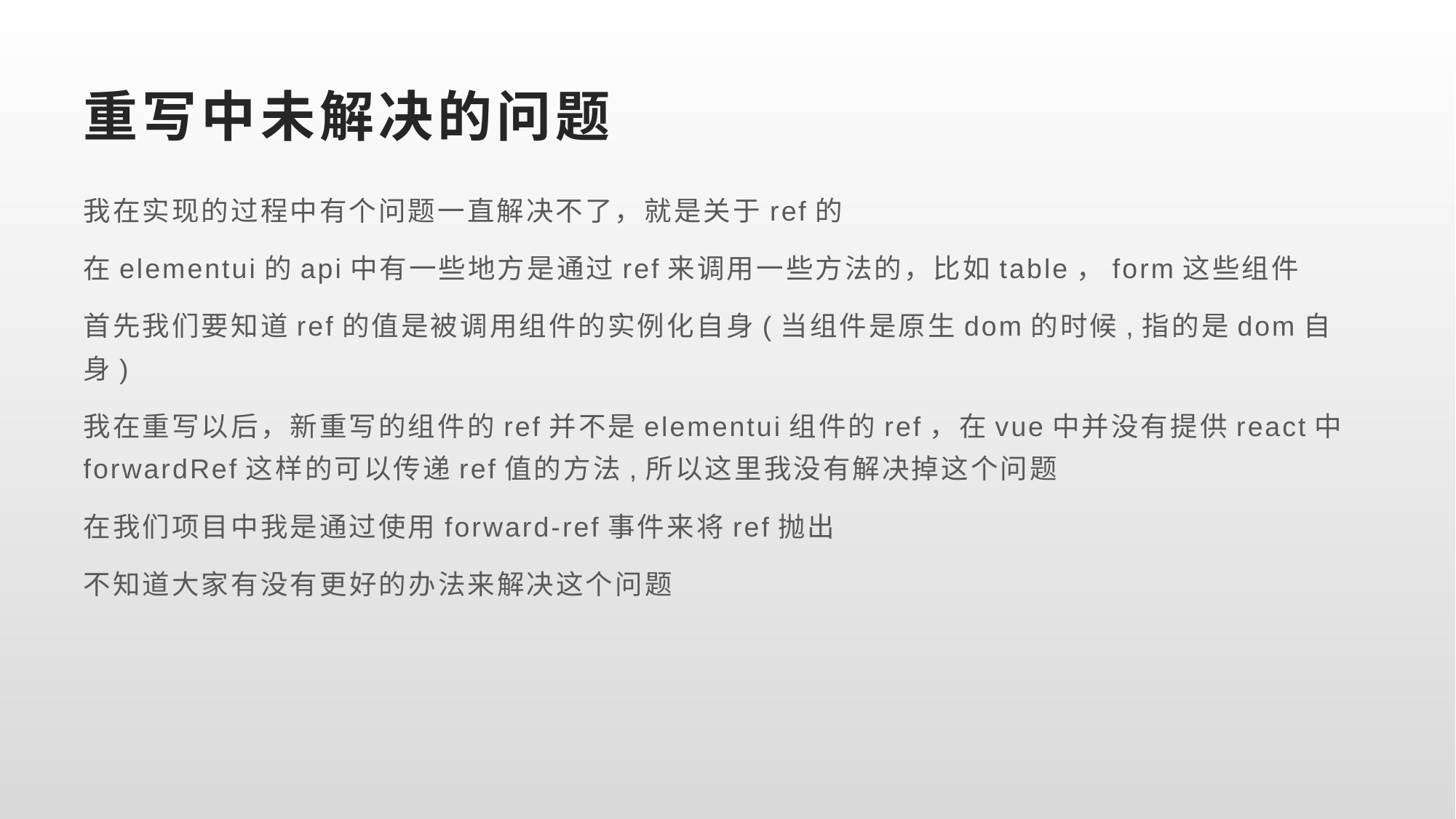

# 重写中未解决的问题
我在实现的过程中有个问题一直解决不了，就是关于ref的
在elementui的api中有一些地方是通过ref来调用一些方法的，比如table，form这些组件
首先我们要知道ref的值是被调用组件的实例化自身(当组件是原生dom的时候,指的是dom自身)
我在重写以后，新重写的组件的ref并不是elementui组件的ref，在vue中并没有提供react中forwardRef这样的可以传递ref值的方法,所以这里我没有解决掉这个问题
在我们项目中我是通过使用forward-ref事件来将ref抛出
不知道大家有没有更好的办法来解决这个问题